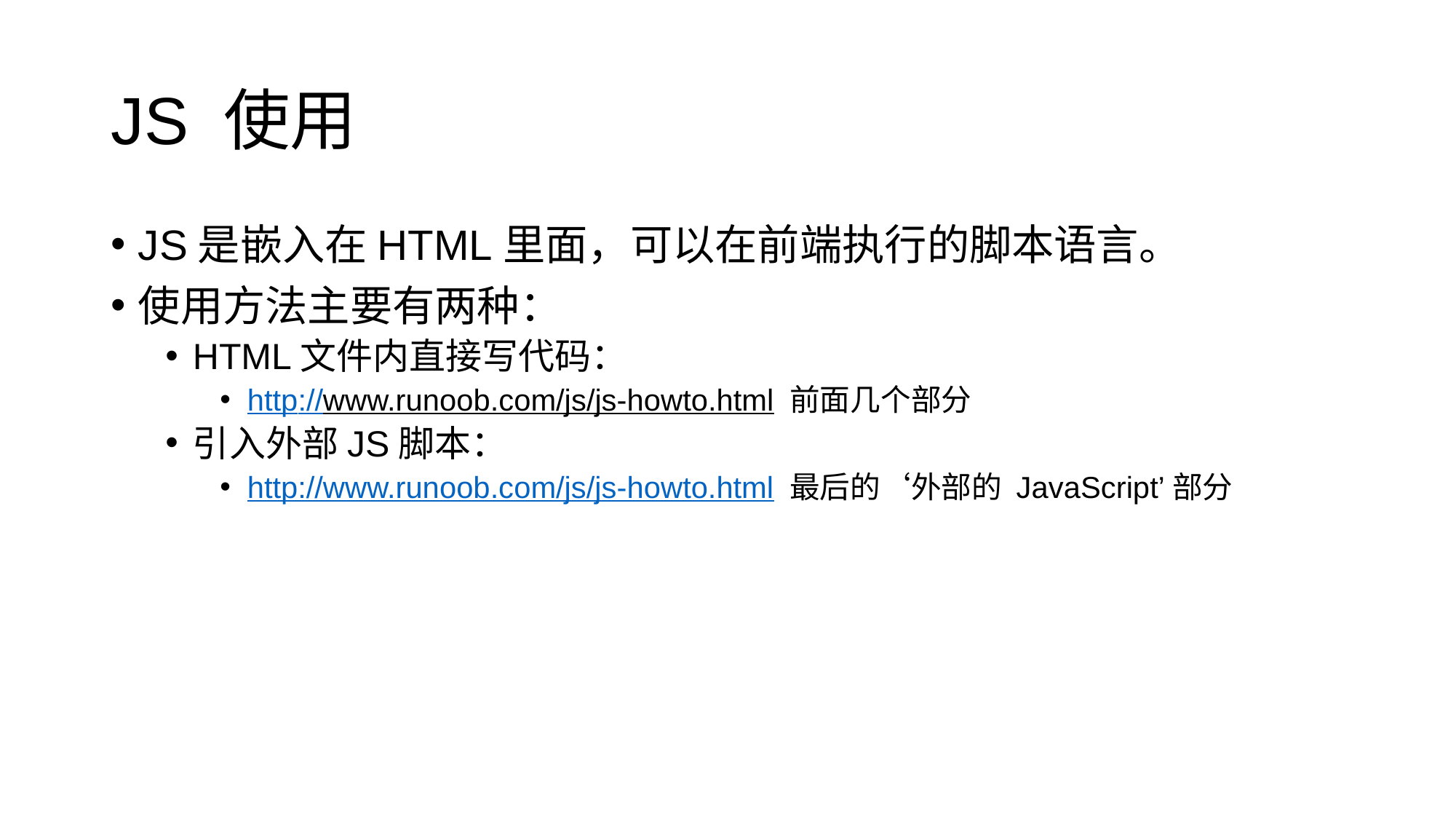

# JS 使用
JS是嵌入在HTML里面，可以在前端执行的脚本语言。
使用方法主要有两种：
HTML文件内直接写代码：
http://www.runoob.com/js/js-howto.html 前面几个部分
引入外部JS脚本：
http://www.runoob.com/js/js-howto.html 最后的‘外部的 JavaScript’部分